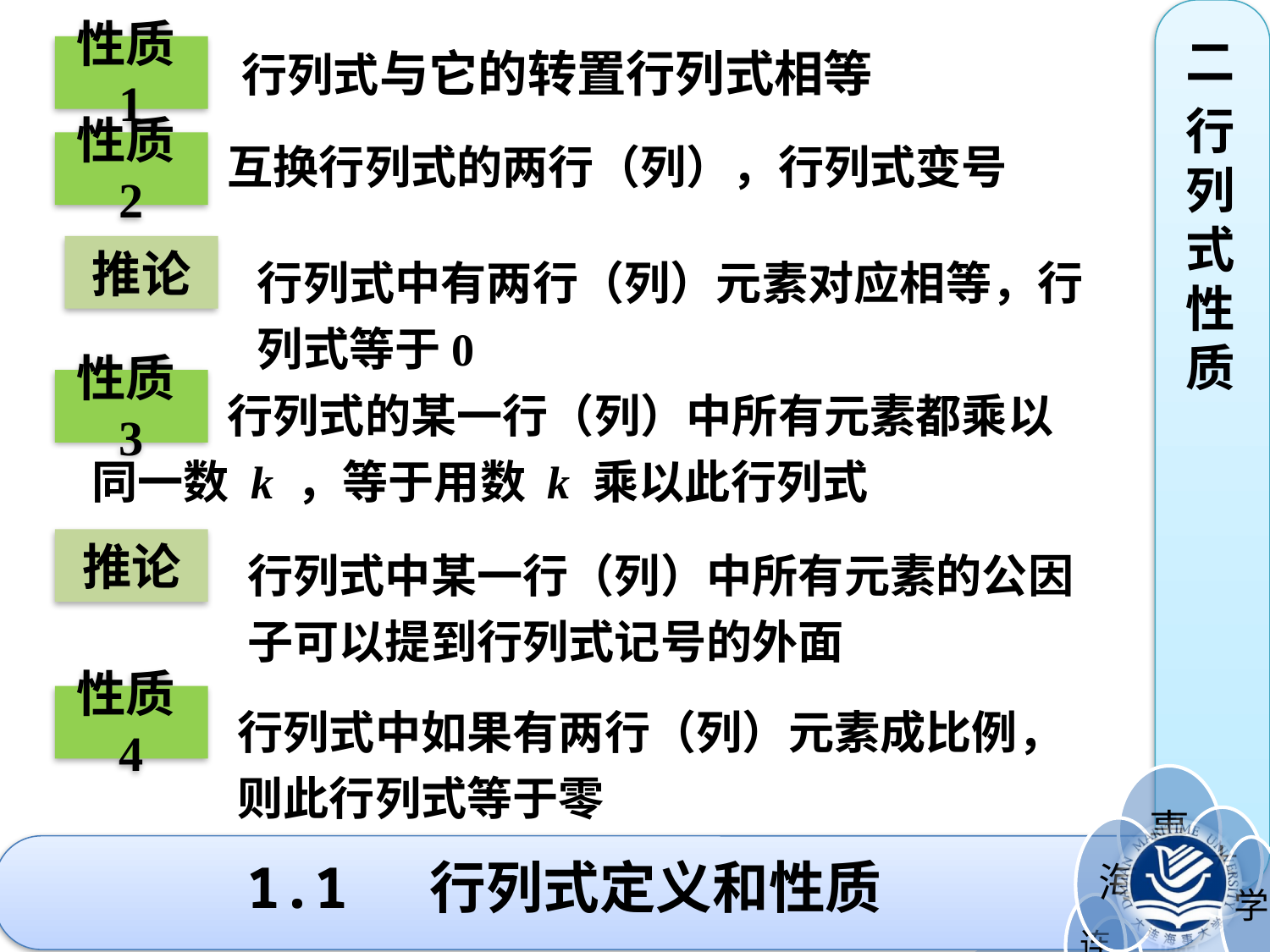

二
行列式性质
 行列式与它的转置行列式相等
性质1
            互换行列式的两行（列），行列式变号
性质2
推论
行列式中有两行（列）元素对应相等，行列式等于0
            行列式的某一行（列）中所有元素都乘以
同一数 k ，等于用数 k 乘以此行列式
性质3
推论
行列式中某一行（列）中所有元素的公因
子可以提到行列式记号的外面
性质4
行列式中如果有两行（列）元素成比例，
则此行列式等于零
# 1.1  行列式定义和性质